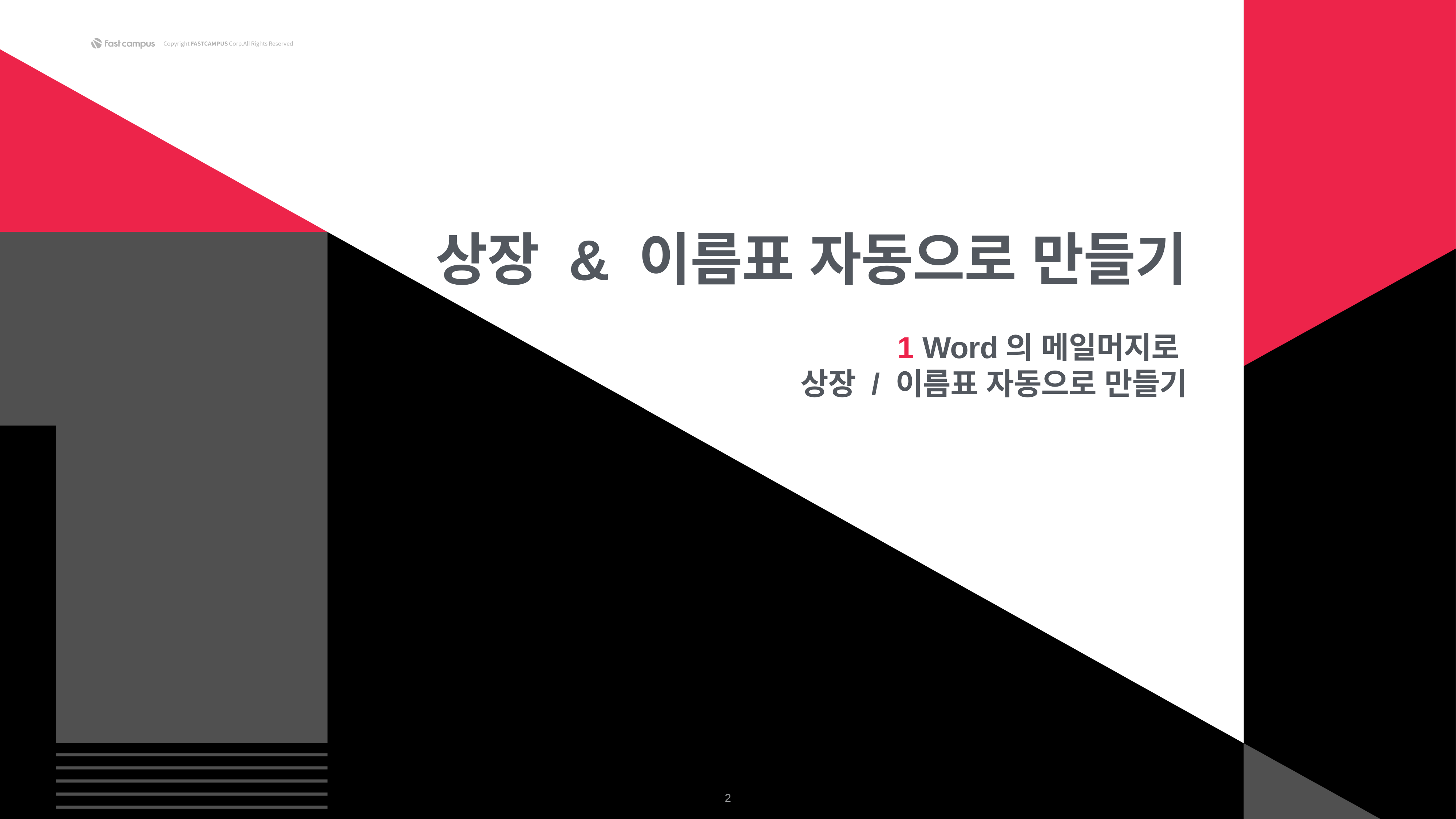

상장 & 이름표 자동으로 만들기

1 Word의 메일머지로
상장 / 이름표 자동으로 만들기
2